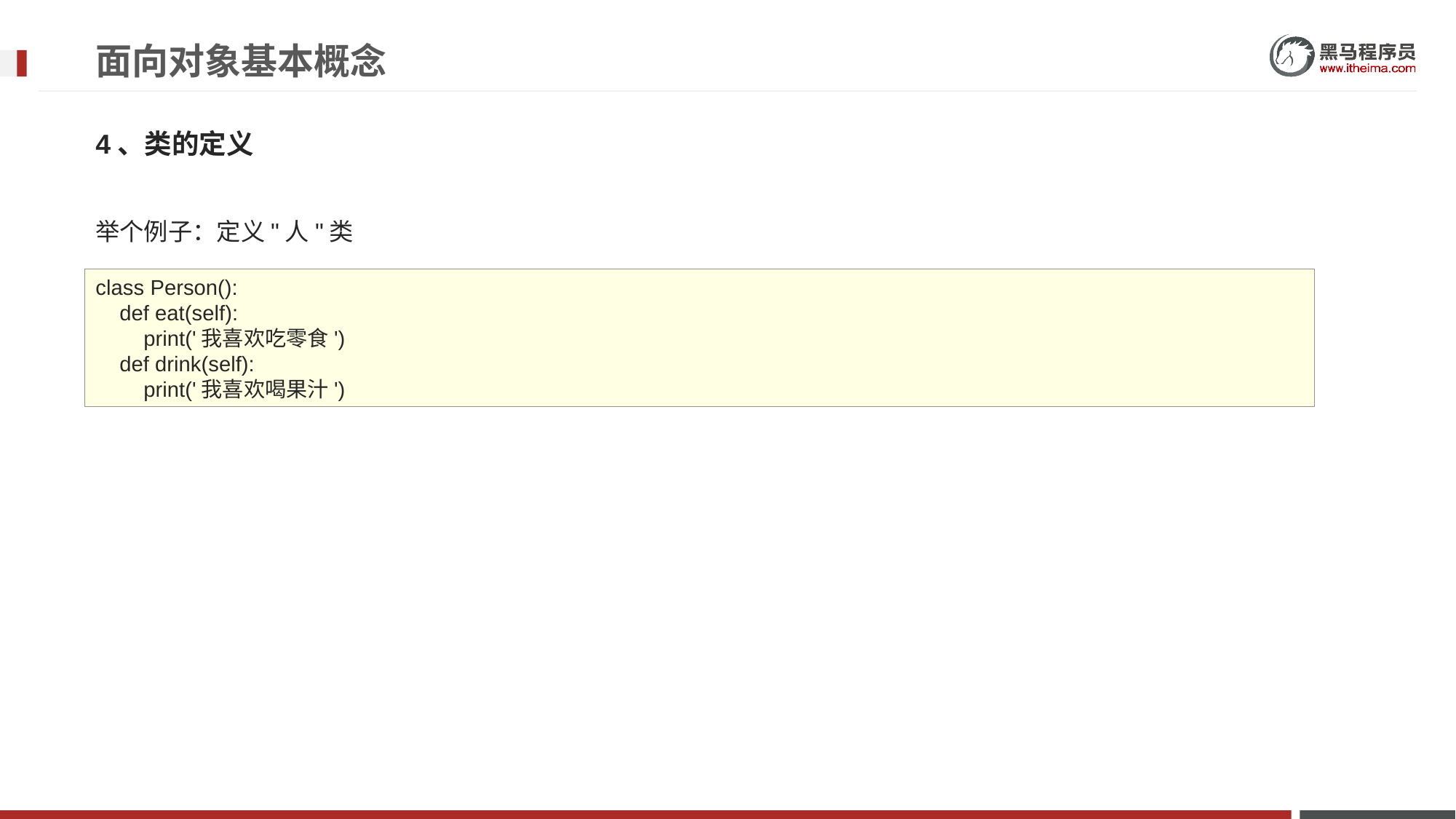

# 面向对象基本概念
4、类的定义
举个例子：定义"人"类
class Person():
    def eat(self):
        print('我喜欢吃零食')
    def drink(self):
        print('我喜欢喝果汁')